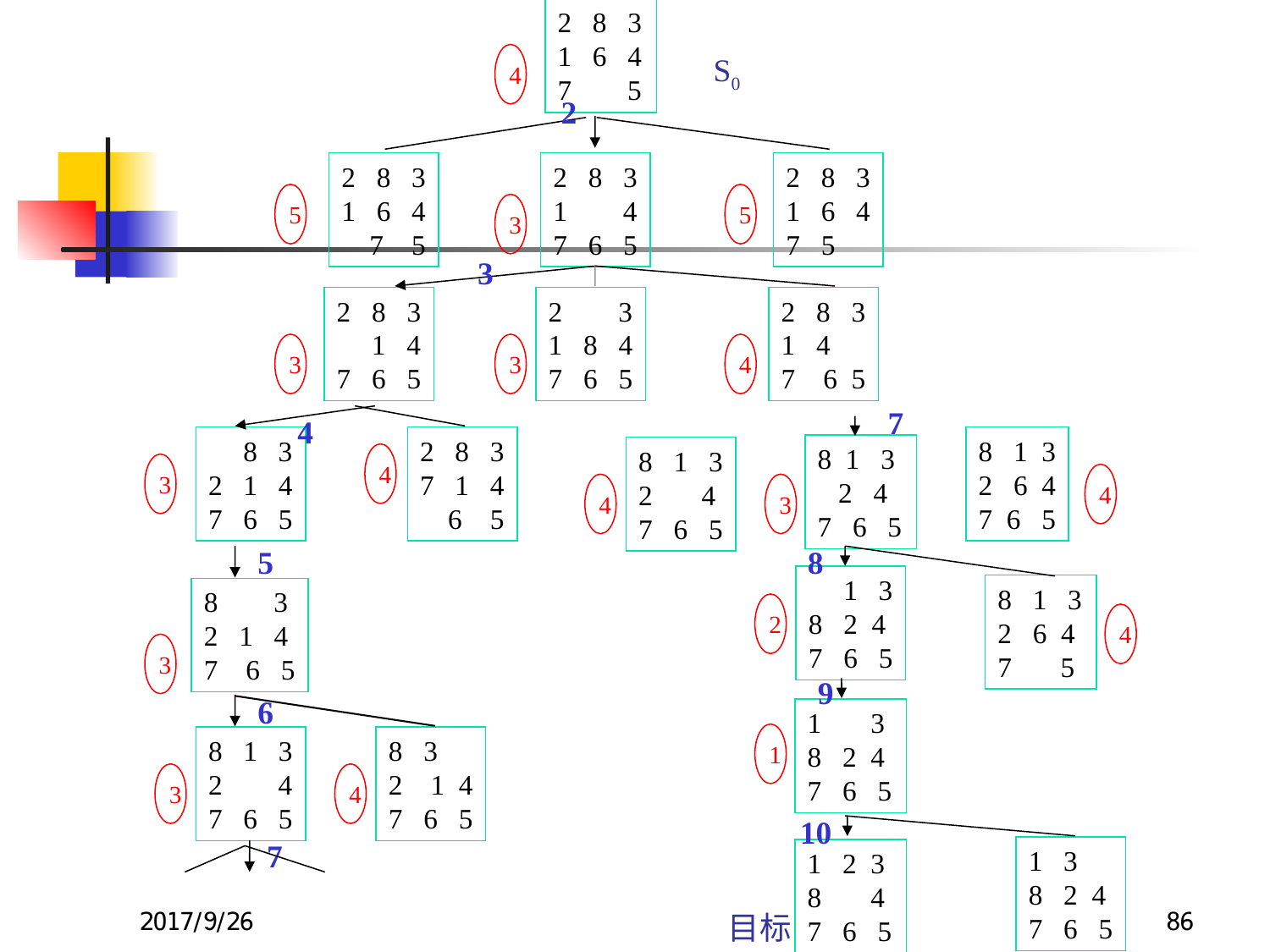

2   8   3
1   6   4
7        5
4
S0
2

2   8   3
1   6   4
    7    5
2   8   3
1        4
7   6   5
2   8   3
1   6   4
7   5
5
5
3
3

2   8   3
     1   4
7   6   5
2        3
1   8   4
7   6   5
2   8   3
1   4
7    6  5
3
3
4
7

4

     8   3
2   1   4
7   6   5
2   8   3
7   1   4
    6    5
8   1  3
2   6  4
7  6   5
8  1   3
   2   4
7   6   5
8   1   3
2       4
7   6   5
4
3
4
4
3
5
8

     1   3
8   2  4
7   6   5
8   1   3
2   6  4
7       5
8        3
2   1   4
7    6   5
2
4
3
9

6

1       3
8   2  4
7   6   5
8   1   3
2        4
7   6   5
8   3
2    1  4
7   6   5
1
3
4
10

7
1   3
8   2  4
7   6   5
1   2  3
8       4
7   6   5

2017/9/26
86
目标